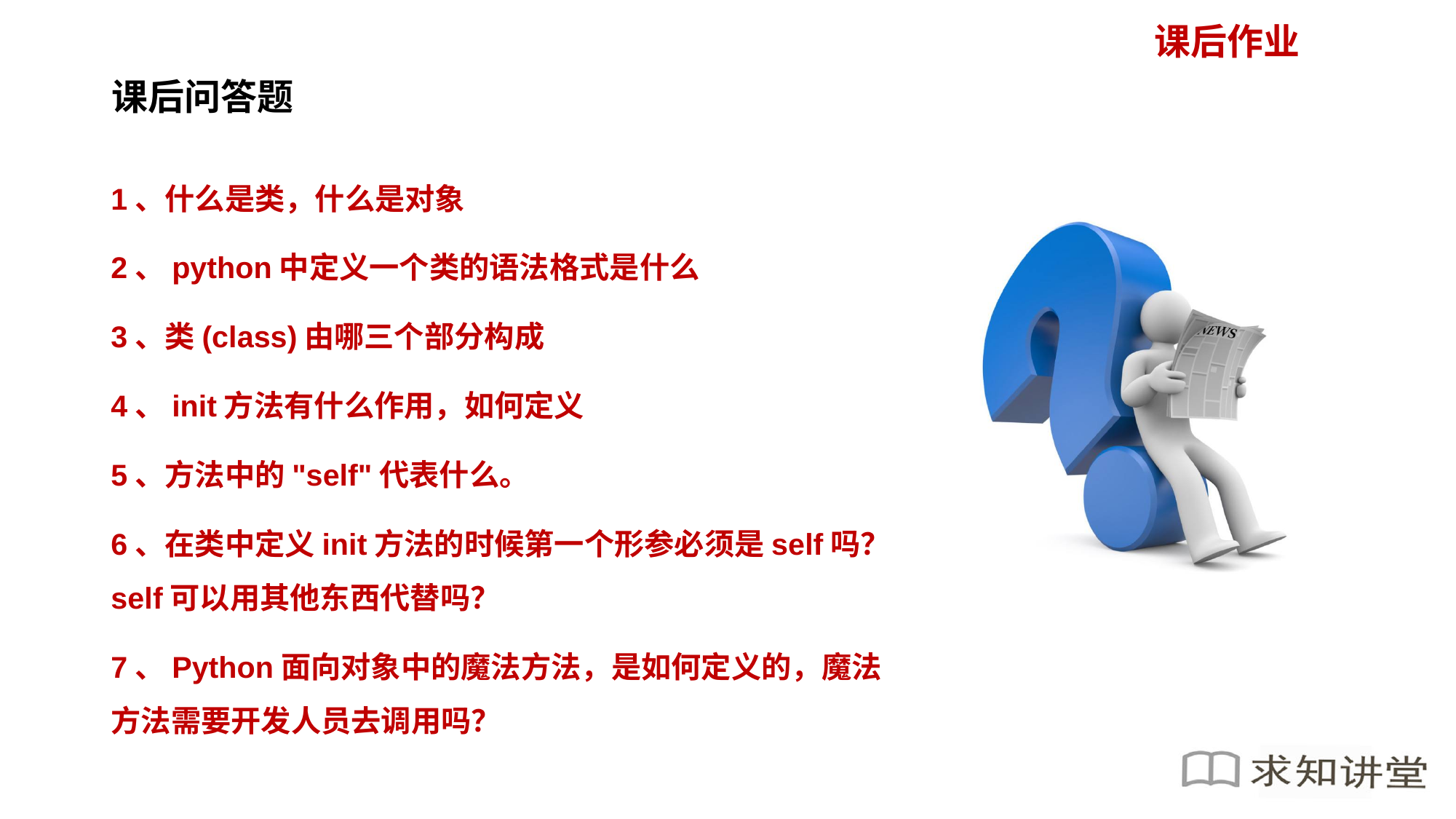

1、什么是类，什么是对象
2、python中定义一个类的语法格式是什么
3、类(class)由哪三个部分构成
4、init方法有什么作用，如何定义
5、方法中的"self"代表什么。
6、在类中定义init方法的时候第一个形参必须是self吗？self可以用其他东西代替吗？
7、Python面向对象中的魔法方法，是如何定义的，魔法方法需要开发人员去调用吗？